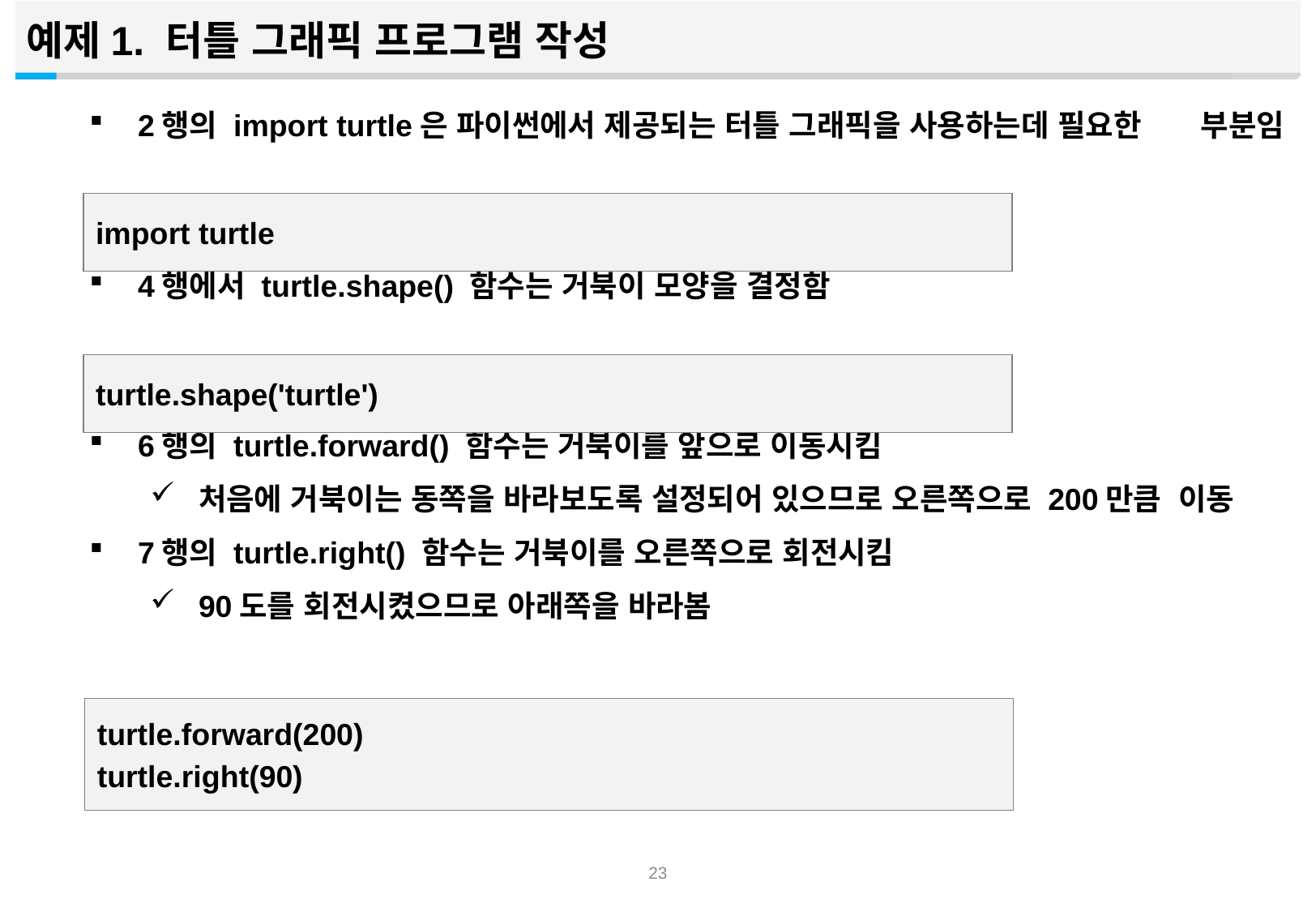

예제1. 터틀 그래픽 프로그램 작성
2행의 import turtle은 파이썬에서 제공되는 터틀 그래픽을 사용하는데 필요한       부분임

4행에서 turtle.shape() 함수는 거북이 모양을 결정함

6행의 turtle.forward() 함수는 거북이를 앞으로 이동시킴
처음에 거북이는 동쪽을 바라보도록 설정되어 있으므로 오른쪽으로 200만큼  이동
7행의 turtle.right() 함수는 거북이를 오른쪽으로 회전시킴
90도를 회전시켰으므로 아래쪽을 바라봄
import turtle
turtle.shape('turtle')
turtle.forward(200)
turtle.right(90)
23